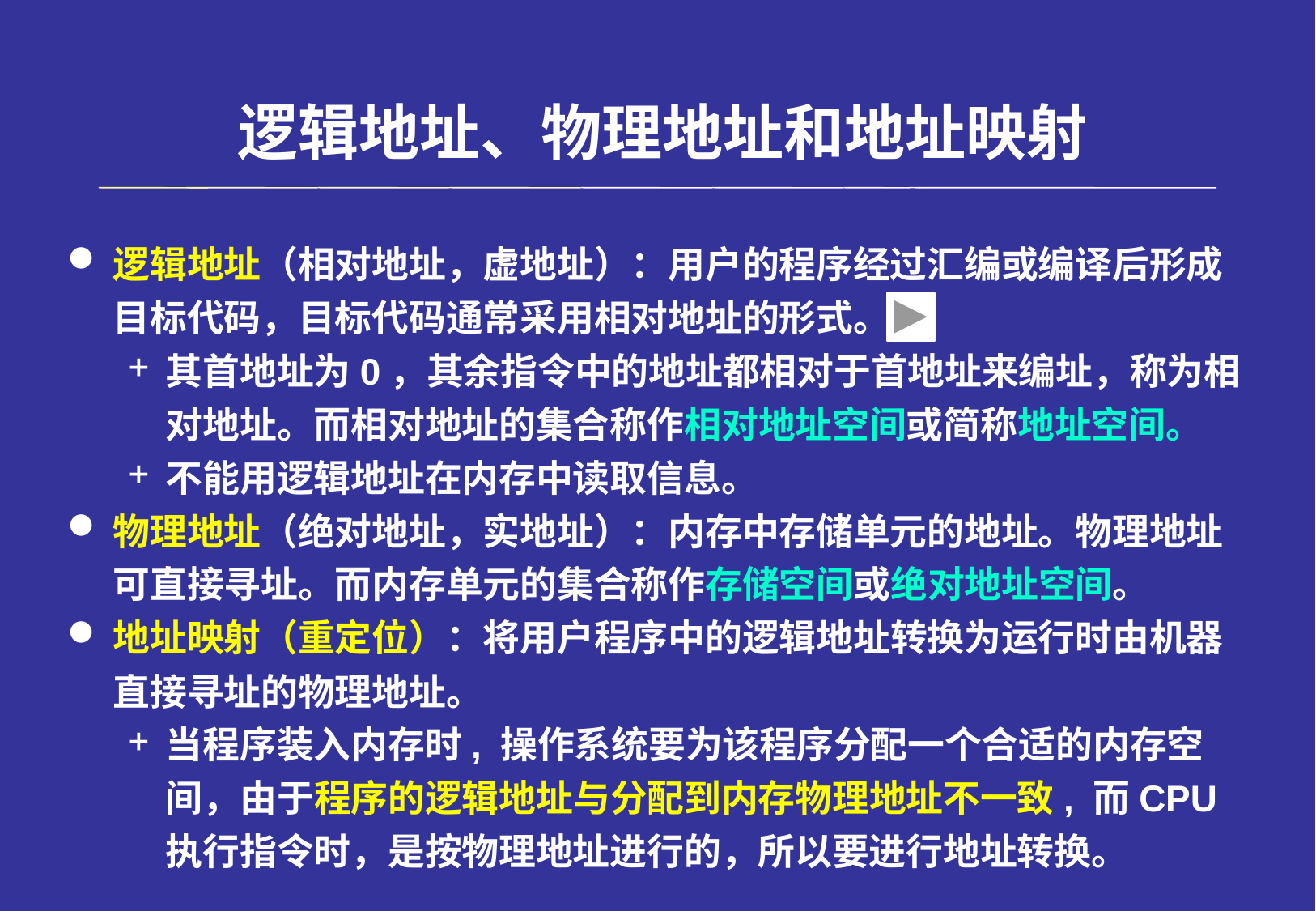

# 逻辑地址、物理地址和地址映射
逻辑地址（相对地址，虚地址）：用户的程序经过汇编或编译后形成目标代码，目标代码通常采用相对地址的形式。
其首地址为0，其余指令中的地址都相对于首地址来编址，称为相对地址。而相对地址的集合称作相对地址空间或简称地址空间。
不能用逻辑地址在内存中读取信息。
物理地址（绝对地址，实地址）：内存中存储单元的地址。物理地址可直接寻址。而内存单元的集合称作存储空间或绝对地址空间。
地址映射（重定位）：将用户程序中的逻辑地址转换为运行时由机器直接寻址的物理地址。
当程序装入内存时, 操作系统要为该程序分配一个合适的内存空间，由于程序的逻辑地址与分配到内存物理地址不一致, 而CPU执行指令时，是按物理地址进行的，所以要进行地址转换。